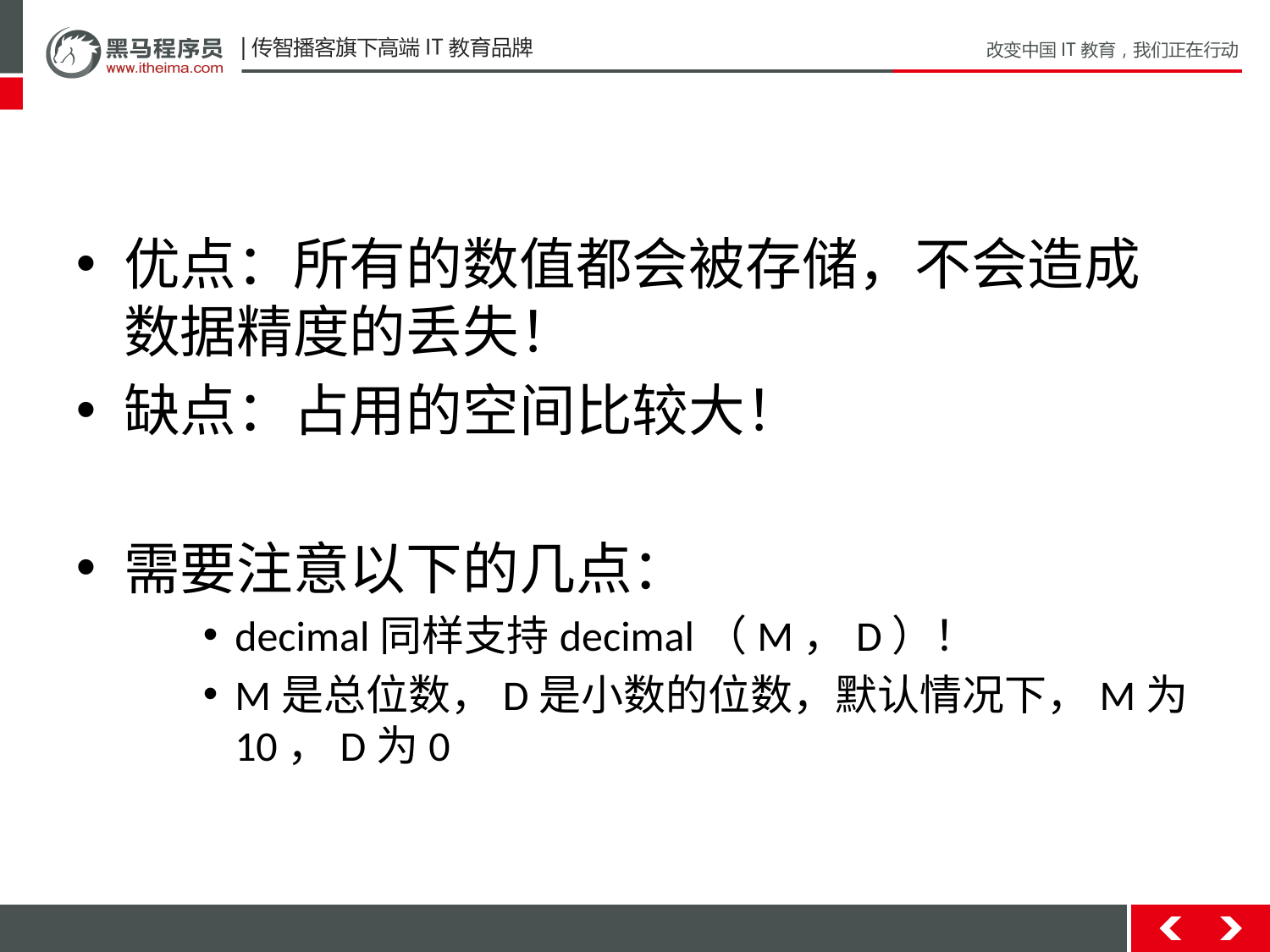

#
优点：所有的数值都会被存储，不会造成数据精度的丢失！
缺点：占用的空间比较大！

需要注意以下的几点：
decimal同样支持decimal（M，D）！
M是总位数，D是小数的位数，默认情况下，M为10，D为0